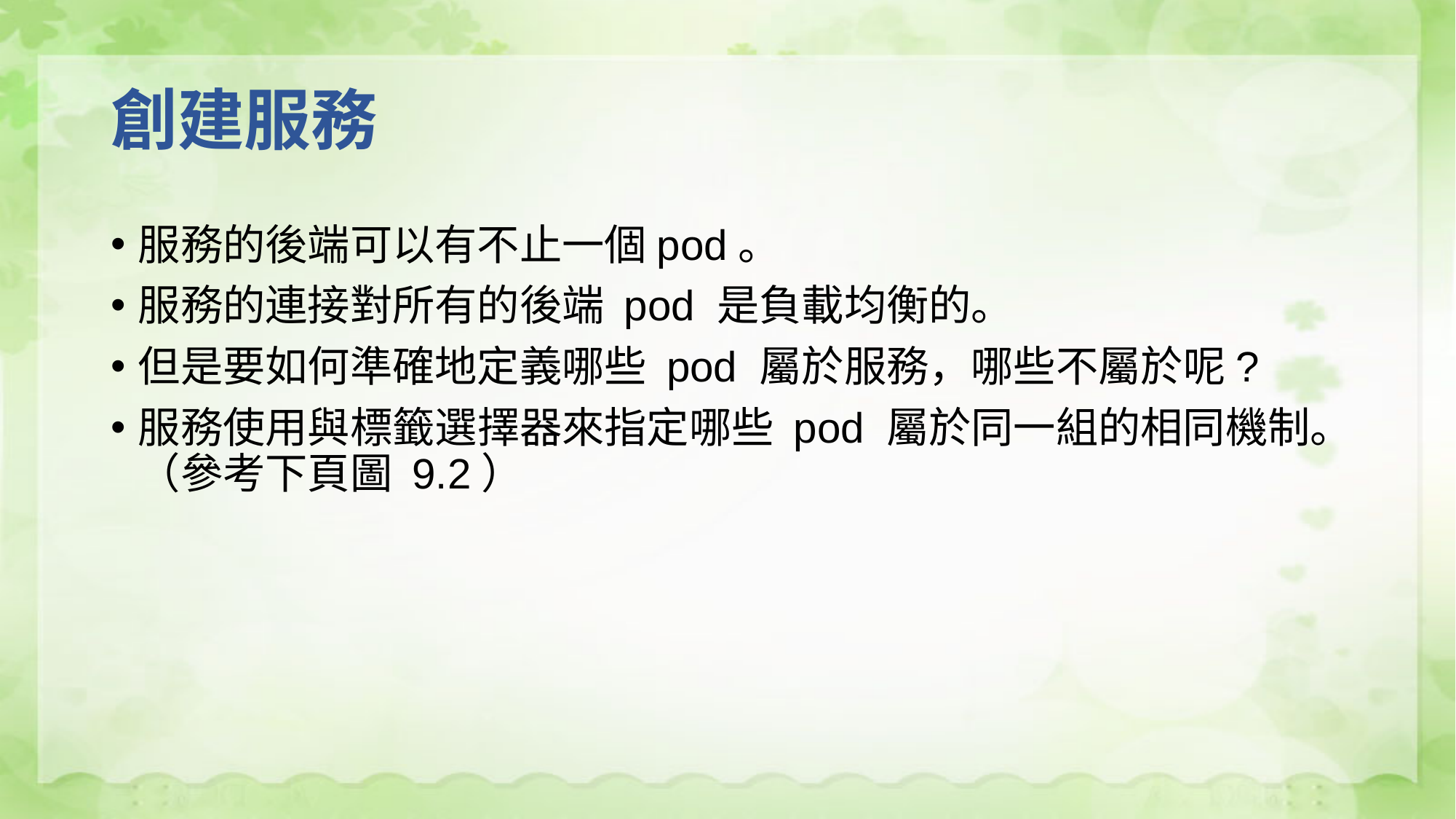

# 創建服務
服務的後端可以有不止一個pod。
服務的連接對所有的後端 pod 是負載均衡的。
但是要如何準確地定義哪些 pod 屬於服務，哪些不屬於呢?
服務使用與標籤選擇器來指定哪些 pod 屬於同一組的相同機制。（參考下頁圖 9.2）